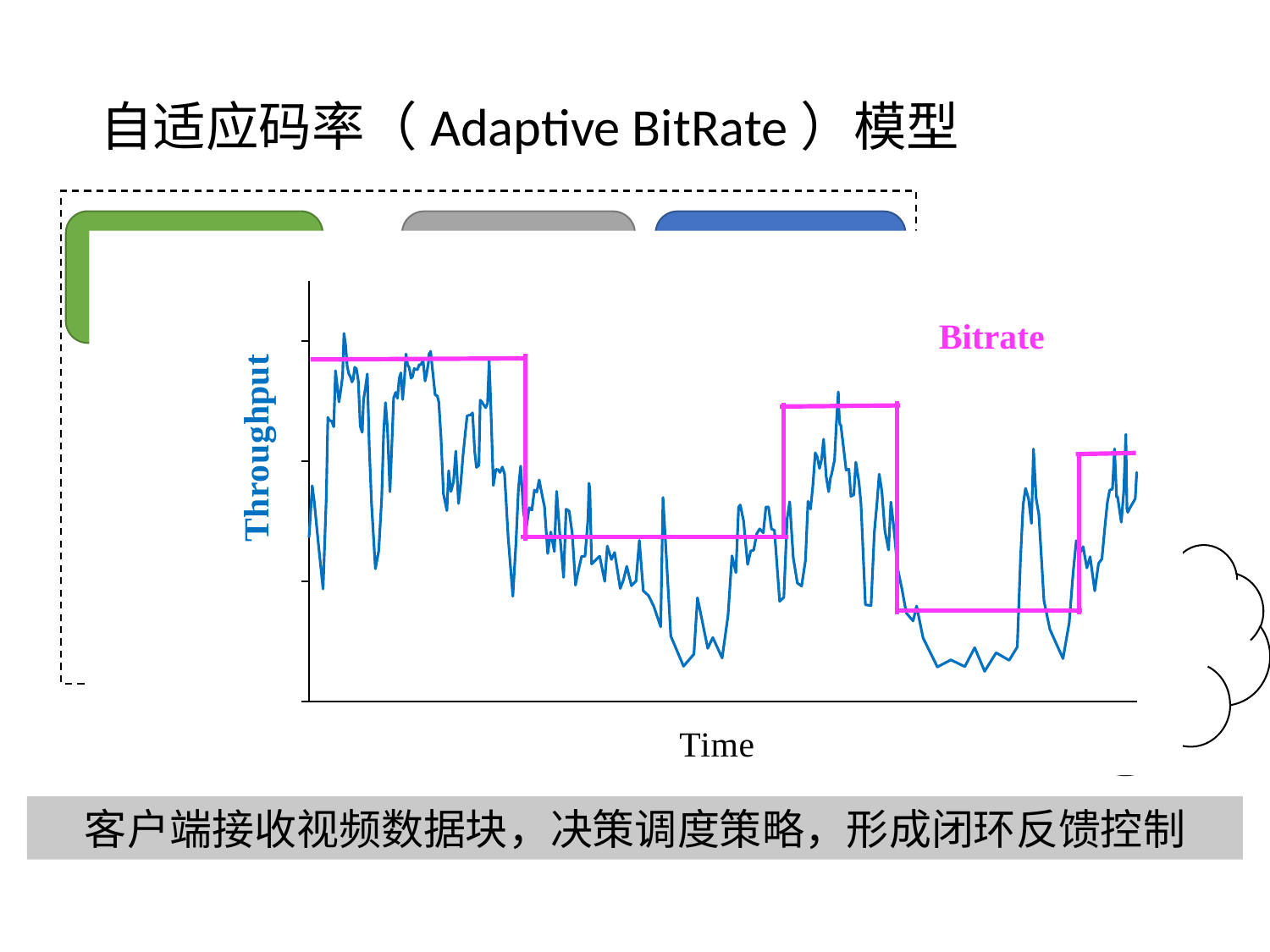

# 自适应码率（Adaptive BitRate）模型

B/W Estimation
Bitrate Selection
Chunk Scheduling

### Chart

| Category | throughput (mbps) |
|---|---|
Video Player
Bitrate
When to request
Throughput of a chunk
Bitrate of next chunk
GET
Internet
HTTP
Chunk
客户端接收视频数据块，决策调度策略，形成闭环反馈控制
65